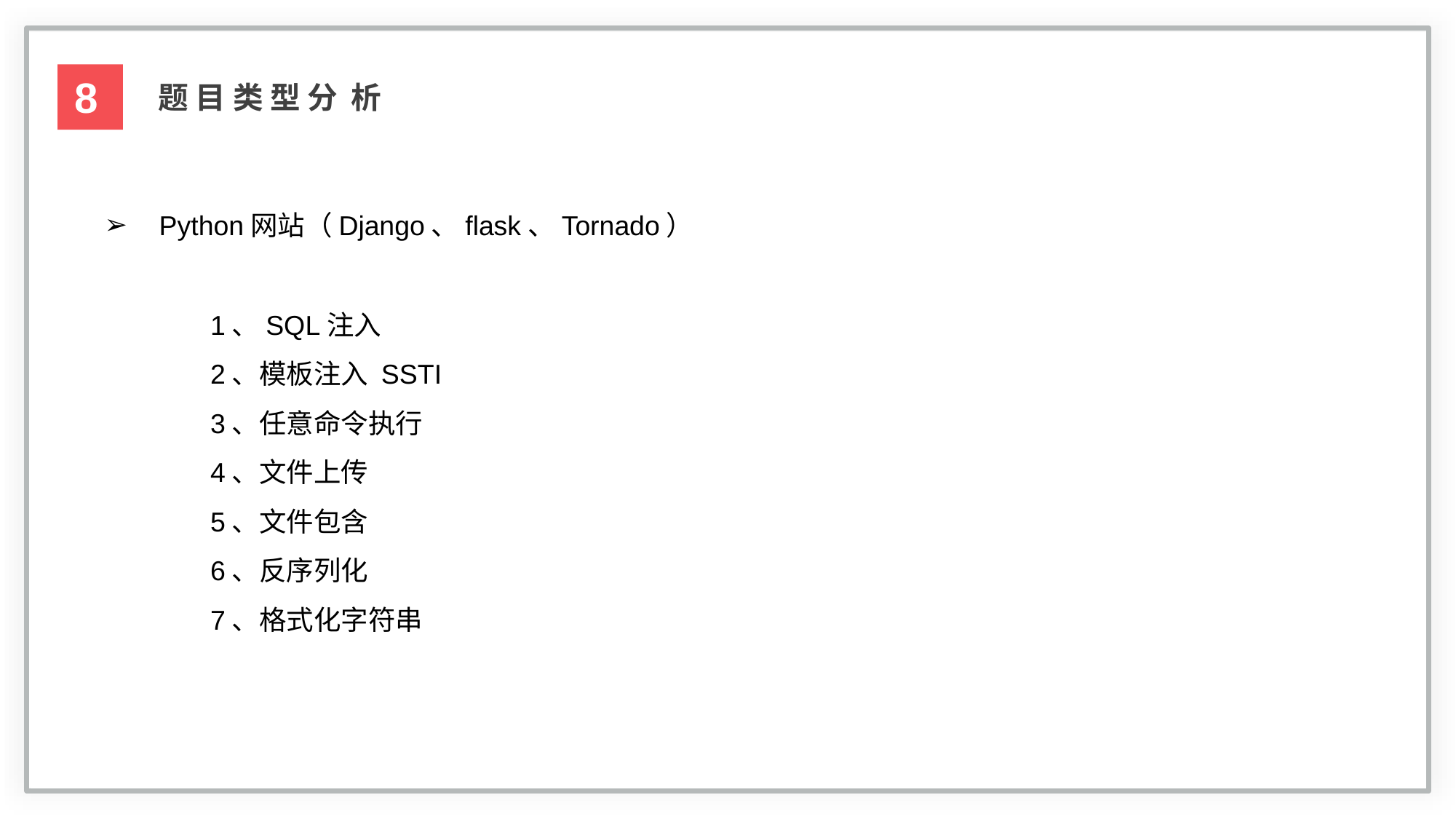

8
题 目 类 型 分 析

Python网站（Django、flask、Tornado）

1、SQL注入
2、模板注入 SSTI
3、任意命令执行
4、文件上传
5、文件包含
6、反序列化
7、格式化字符串